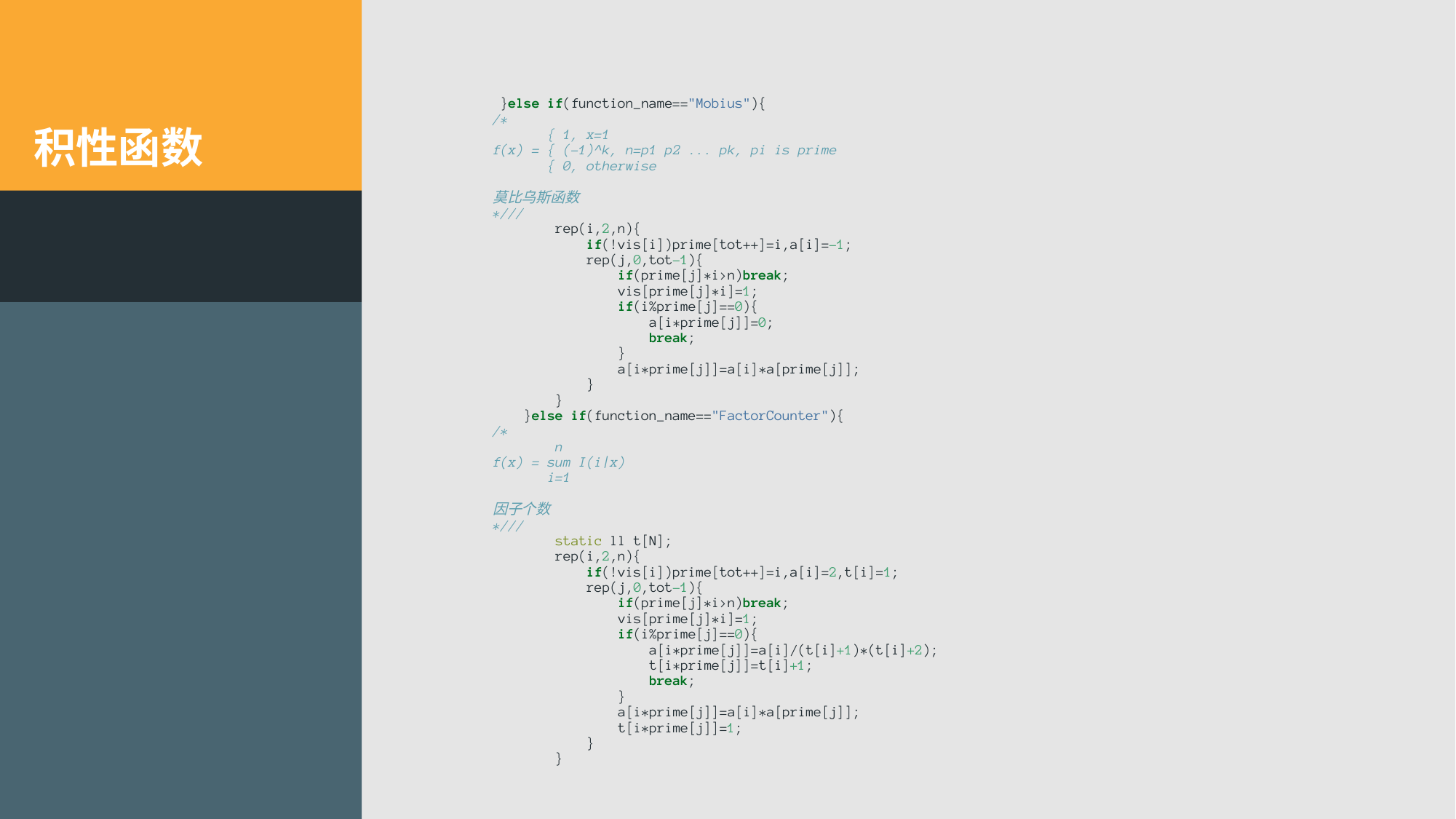

}else if(function_name=="Mobius"){
/*
       { 1, x=1
f(x) = { (-1)^k, n=p1 p2 ... pk, pi is prime
       { 0, otherwise
莫比乌斯函数
*///
        rep(i,2,n){
            if(!vis[i])prime[tot++]=i,a[i]=-1;
            rep(j,0,tot-1){
                if(prime[j]*i>n)break;
                vis[prime[j]*i]=1;
                if(i%prime[j]==0){
                    a[i*prime[j]]=0;
                    break;
                }
                a[i*prime[j]]=a[i]*a[prime[j]];
            }
        }
    }else if(function_name=="FactorCounter"){
/*
        n
f(x) = sum I(i|x)
       i=1
因子个数
*///
        static ll t[N];
        rep(i,2,n){
            if(!vis[i])prime[tot++]=i,a[i]=2,t[i]=1;
            rep(j,0,tot-1){
                if(prime[j]*i>n)break;
                vis[prime[j]*i]=1;
                if(i%prime[j]==0){
                    a[i*prime[j]]=a[i]/(t[i]+1)*(t[i]+2);
                    t[i*prime[j]]=t[i]+1;
                    break;
                }
                a[i*prime[j]]=a[i]*a[prime[j]];
                t[i*prime[j]]=1;
            }
        }
# 积性函数